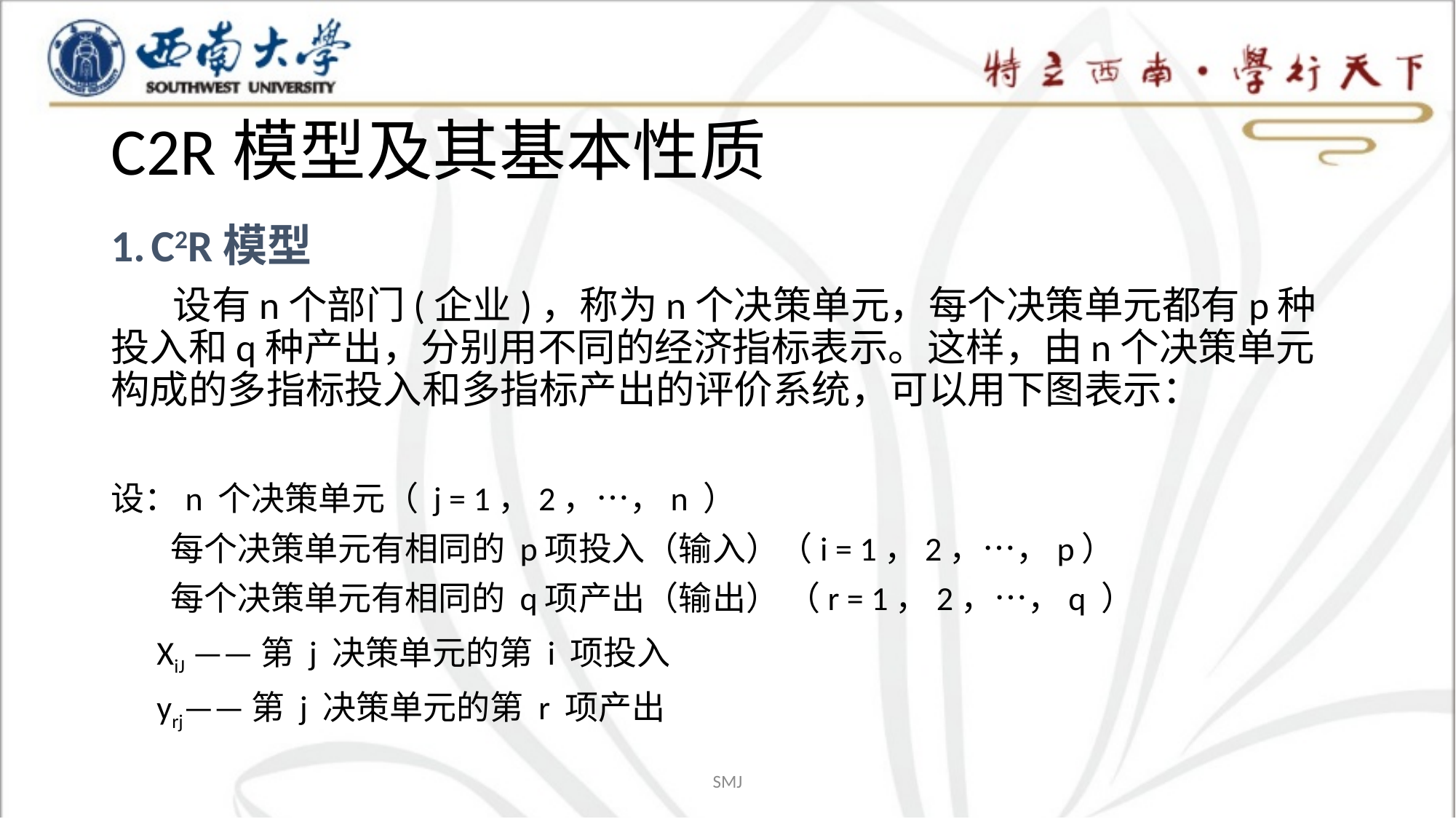

# C2R模型及其基本性质
1. C2R模型
      设有n个部门(企业)，称为n个决策单元，每个决策单元都有p种投入和q种产出，分别用不同的经济指标表示。这样，由n个决策单元构成的多指标投入和多指标产出的评价系统，可以用下图表示：

设：n 个决策单元（ j = 1，2，…，n ）
       每个决策单元有相同的 p项投入（输入）（i = 1，2，…，p）
       每个决策单元有相同的 q项产出（输出） （r = 1，2，…，q ）
      XiJ ——第 j 决策单元的第 i 项投入
      yrj——第 j 决策单元的第 r 项产出

SMJ